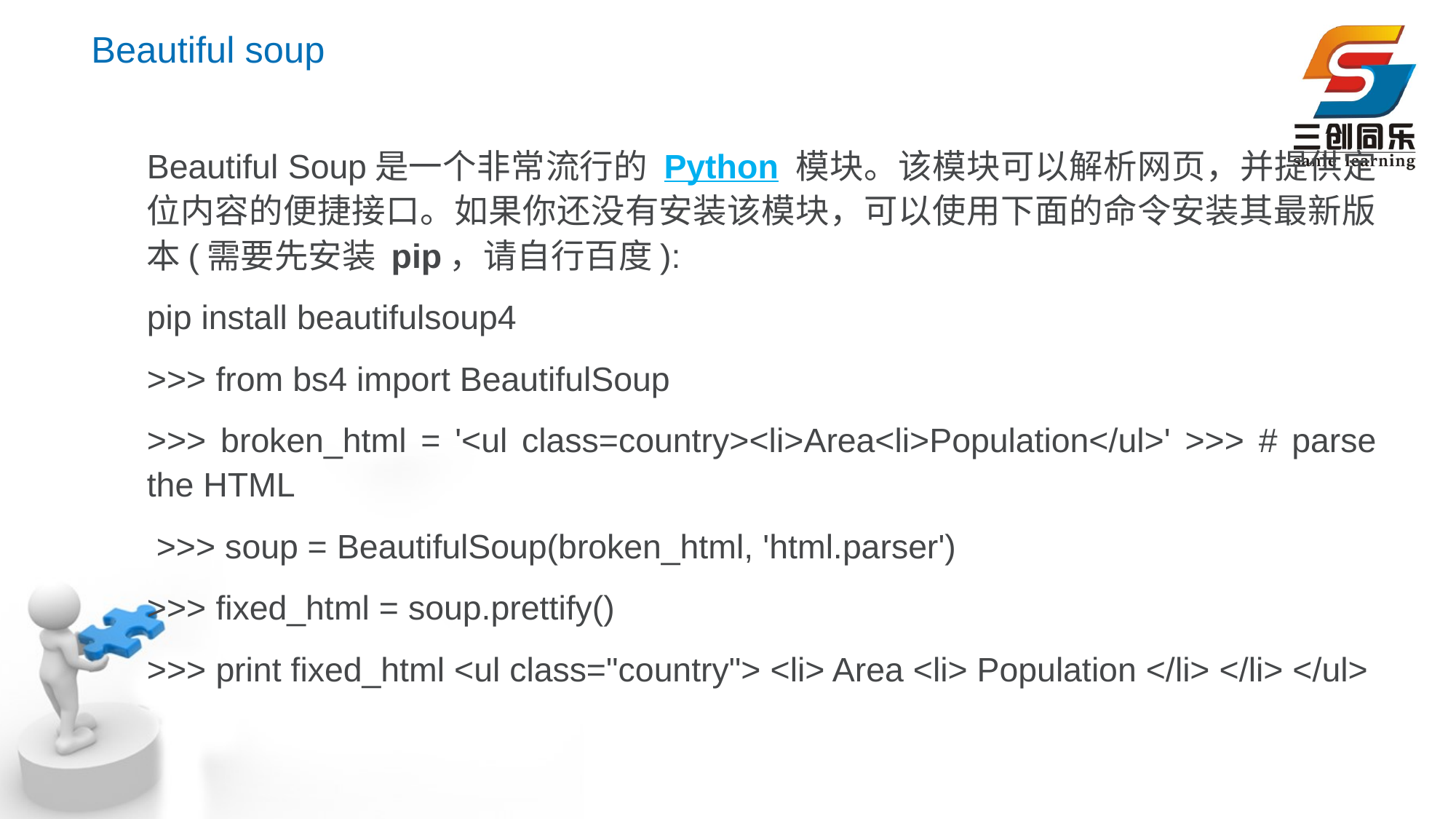

# Beautiful soup
Beautiful Soup是一个非常流行的 Python 模块。该模块可以解析网页，并提供定位内容的便捷接口。如果你还没有安装该模块，可以使用下面的命令安装其最新版本(需要先安装 pip，请自行百度):
pip install beautifulsoup4
>>> from bs4 import BeautifulSoup
>>> broken_html = '<ul class=country><li>Area<li>Population</ul>' >>> # parse the HTML
 >>> soup = BeautifulSoup(broken_html, 'html.parser')
>>> fixed_html = soup.prettify()
>>> print fixed_html <ul class="country"> <li> Area <li> Population </li> </li> </ul>